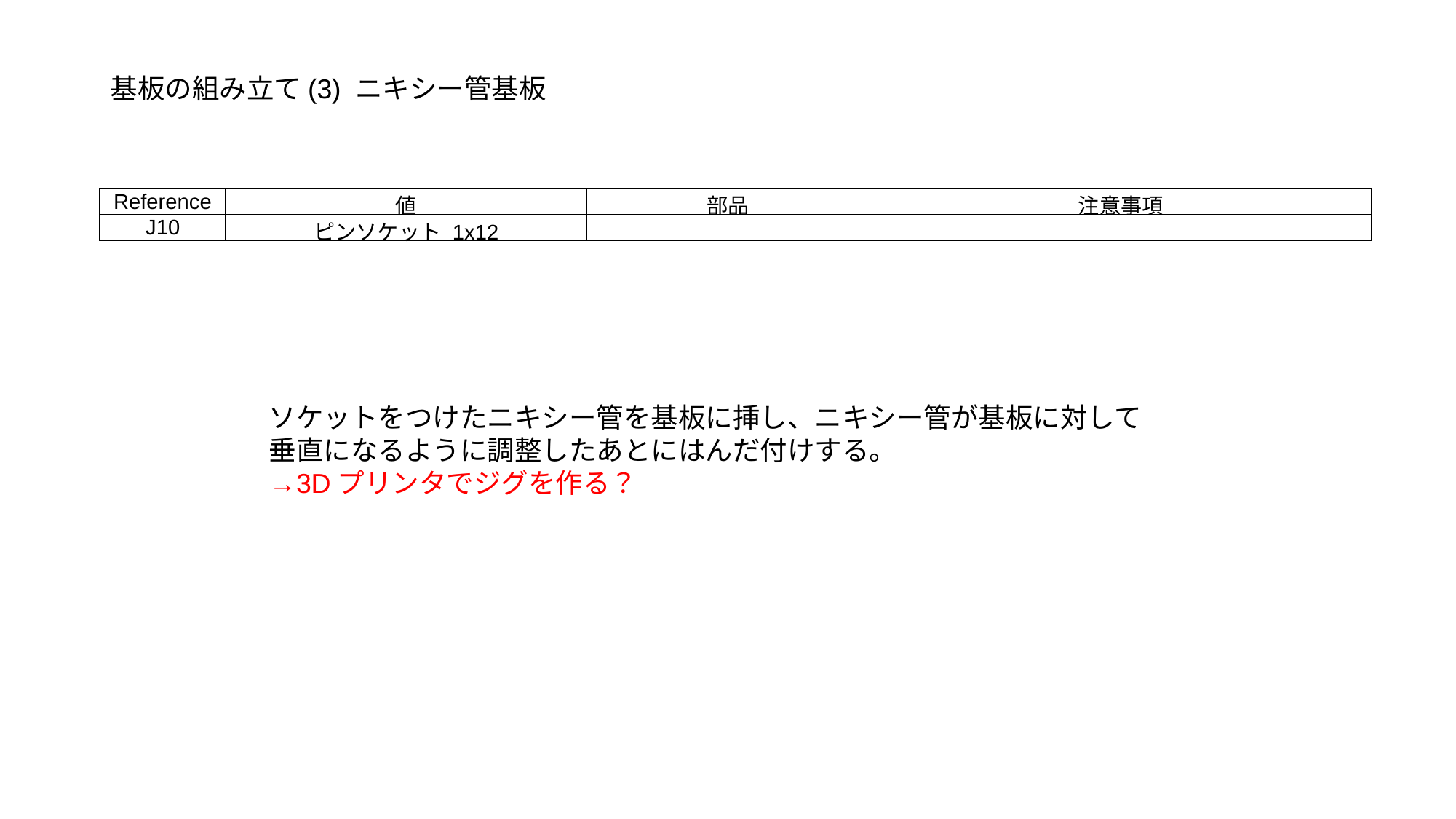

基板の組み立て(3) ニキシー管基板
| Reference | 値 | 部品 | 注意事項 |
| --- | --- | --- | --- |
| J10 | ピンソケット 1x12 |  |  |
ソケットをつけたニキシー管を基板に挿し、ニキシー管が基板に対して垂直になるように調整したあとにはんだ付けする。
→3Dプリンタでジグを作る？